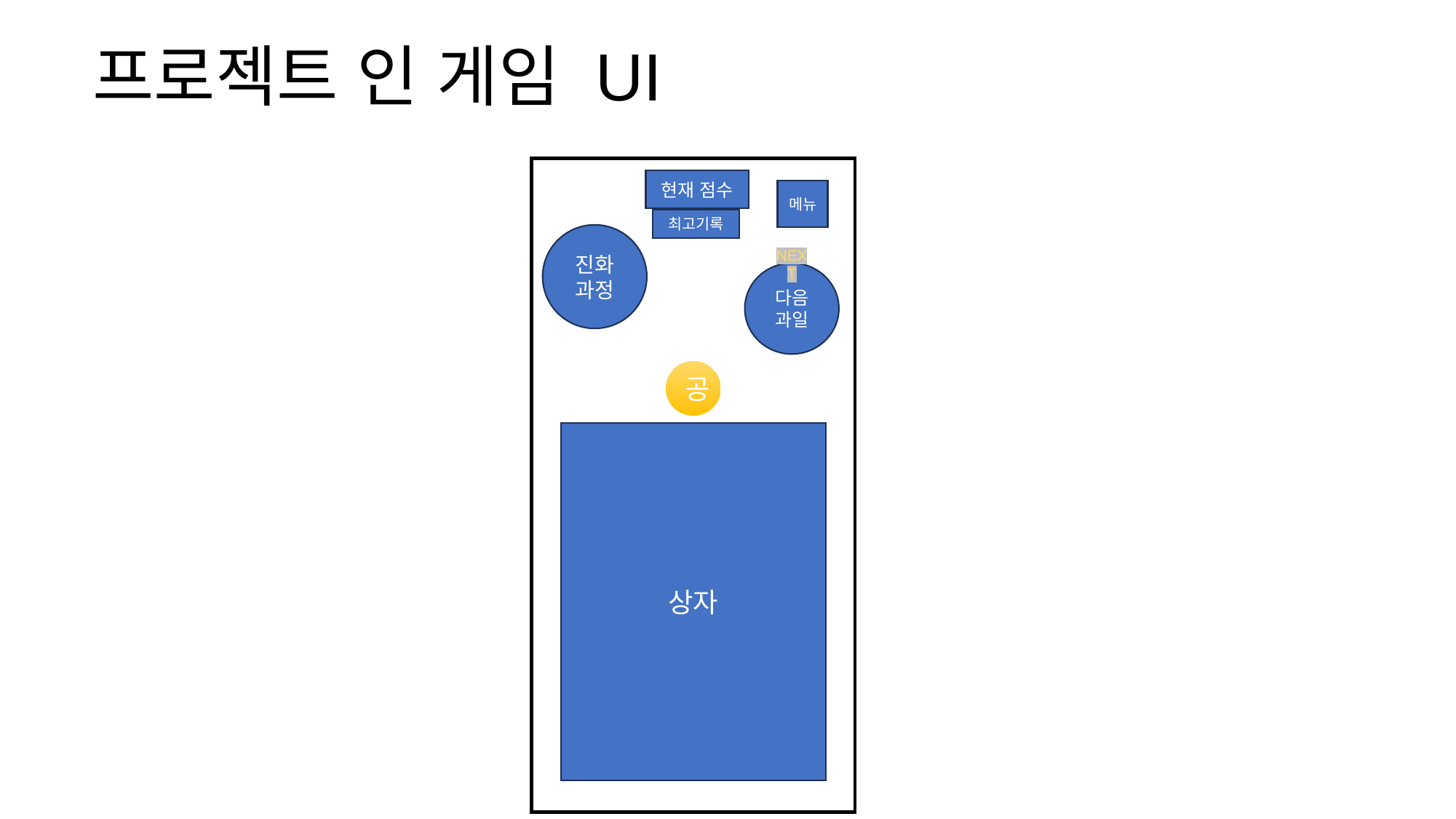

# 프로젝트 인 게임 UI

현재 점수
메뉴
최고기록
진화 과정
NEXT
다음 과일
공
상자